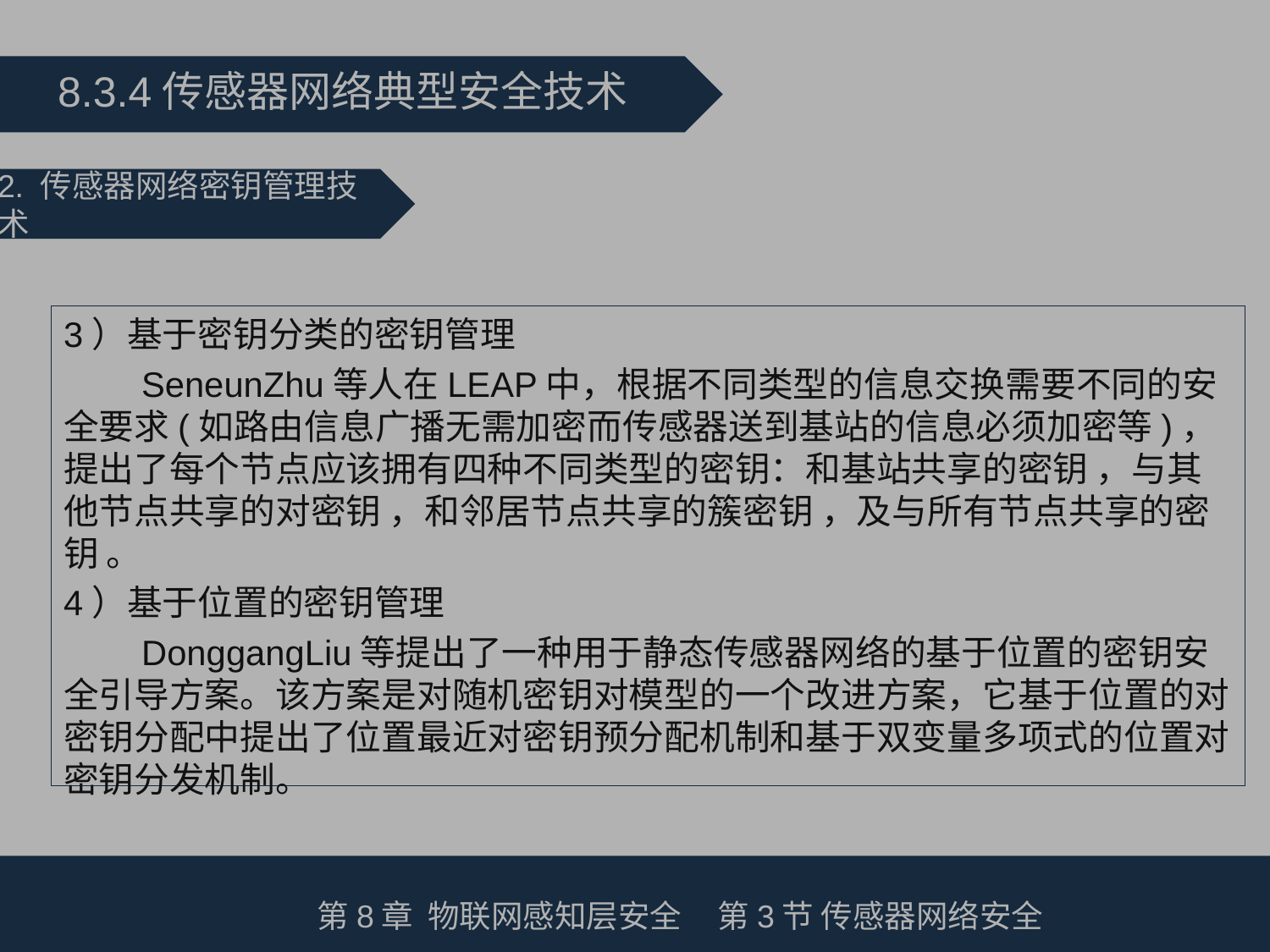

8.3.4传感器网络典型安全技术
2. 传感器网络密钥管理技术
3）基于密钥分类的密钥管理
        SeneunZhu等人在LEAP中，根据不同类型的信息交换需要不同的安全要求(如路由信息广播无需加密而传感器送到基站的信息必须加密等)，提出了每个节点应该拥有四种不同类型的密钥：和基站共享的密钥 ，与其他节点共享的对密钥 ，和邻居节点共享的簇密钥 ，及与所有节点共享的密钥 。
4）基于位置的密钥管理
        DonggangLiu等提出了一种用于静态传感器网络的基于位置的密钥安全引导方案。该方案是对随机密钥对模型的一个改进方案，它基于位置的对密钥分配中提出了位置最近对密钥预分配机制和基于双变量多项式的位置对密钥分发机制。

第8章  物联网感知层安全     第3节 传感器网络安全